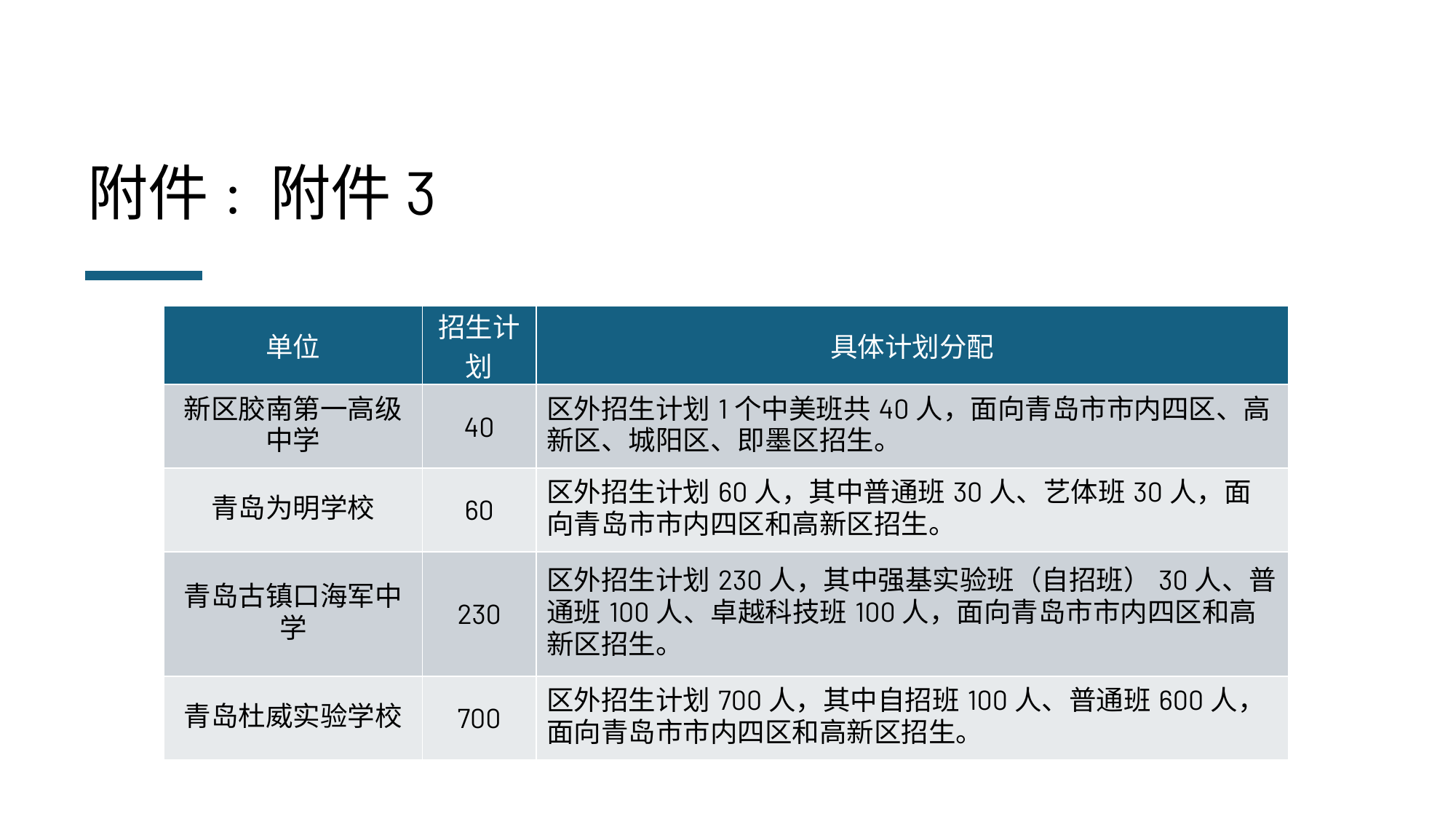

# 附件: 附件3
| 单位 | 招生计划 | 具体计划分配 |
| --- | --- | --- |
| 新区胶南第一高级中学 | 40 | 区外招生计划1个中美班共40人，面向青岛市市内四区、高新区、城阳区、即墨区招生。 |
| 青岛为明学校 | 60 | 区外招生计划60人，其中普通班30人、艺体班30人，面向青岛市市内四区和高新区招生。 |
| 青岛古镇口海军中学 | 230 | 区外招生计划230人，其中强基实验班（自招班）30人、普通班100人、卓越科技班100人，面向青岛市市内四区和高新区招生。 |
| 青岛杜威实验学校 | 700 | 区外招生计划700人，其中自招班100人、普通班600人，面向青岛市市内四区和高新区招生。 |